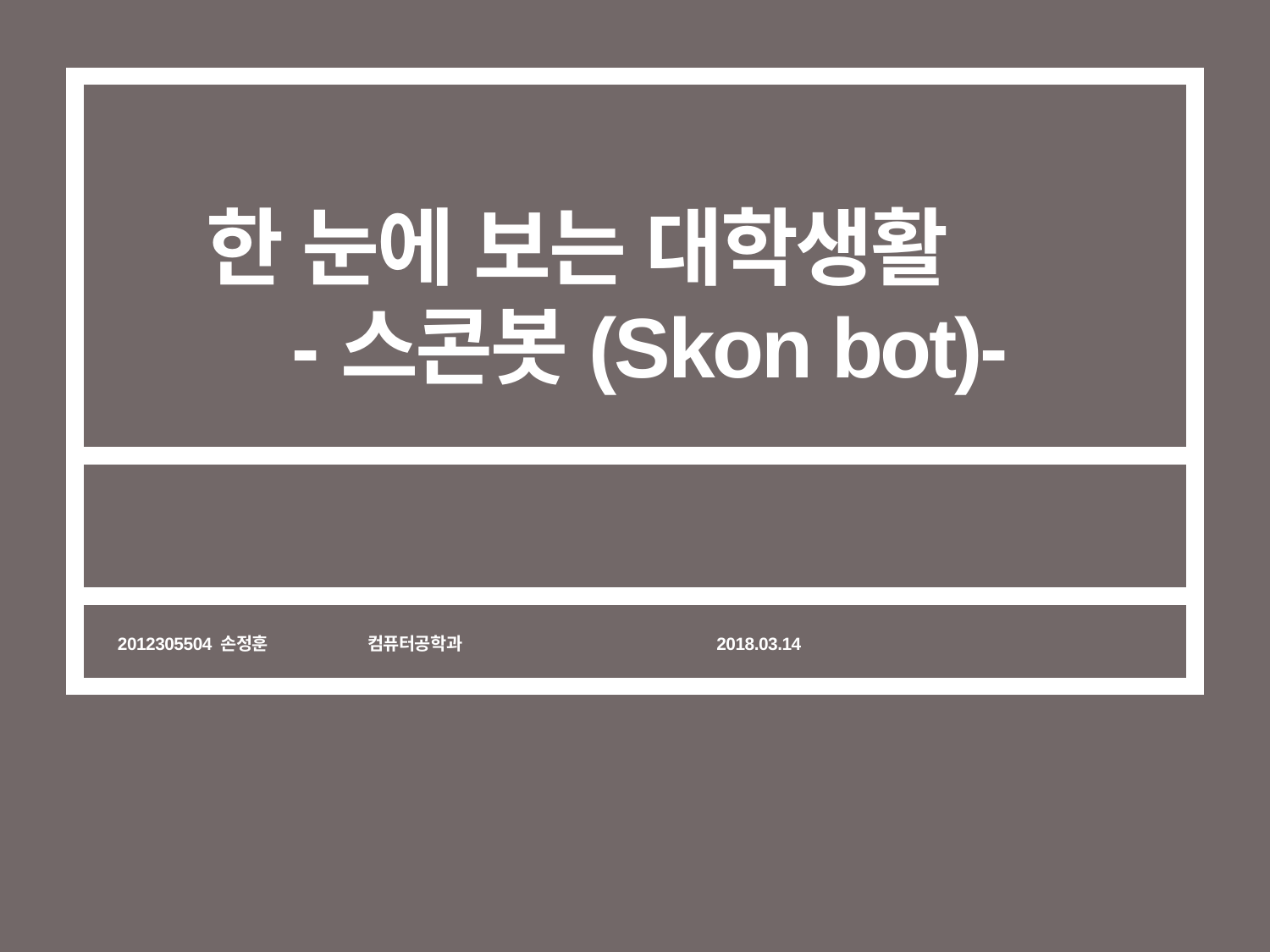

#
한 눈에 보는 대학생활
   -스콘봇(Skon bot)-

2012305504 손정훈
컴퓨터공학과
2018.03.14